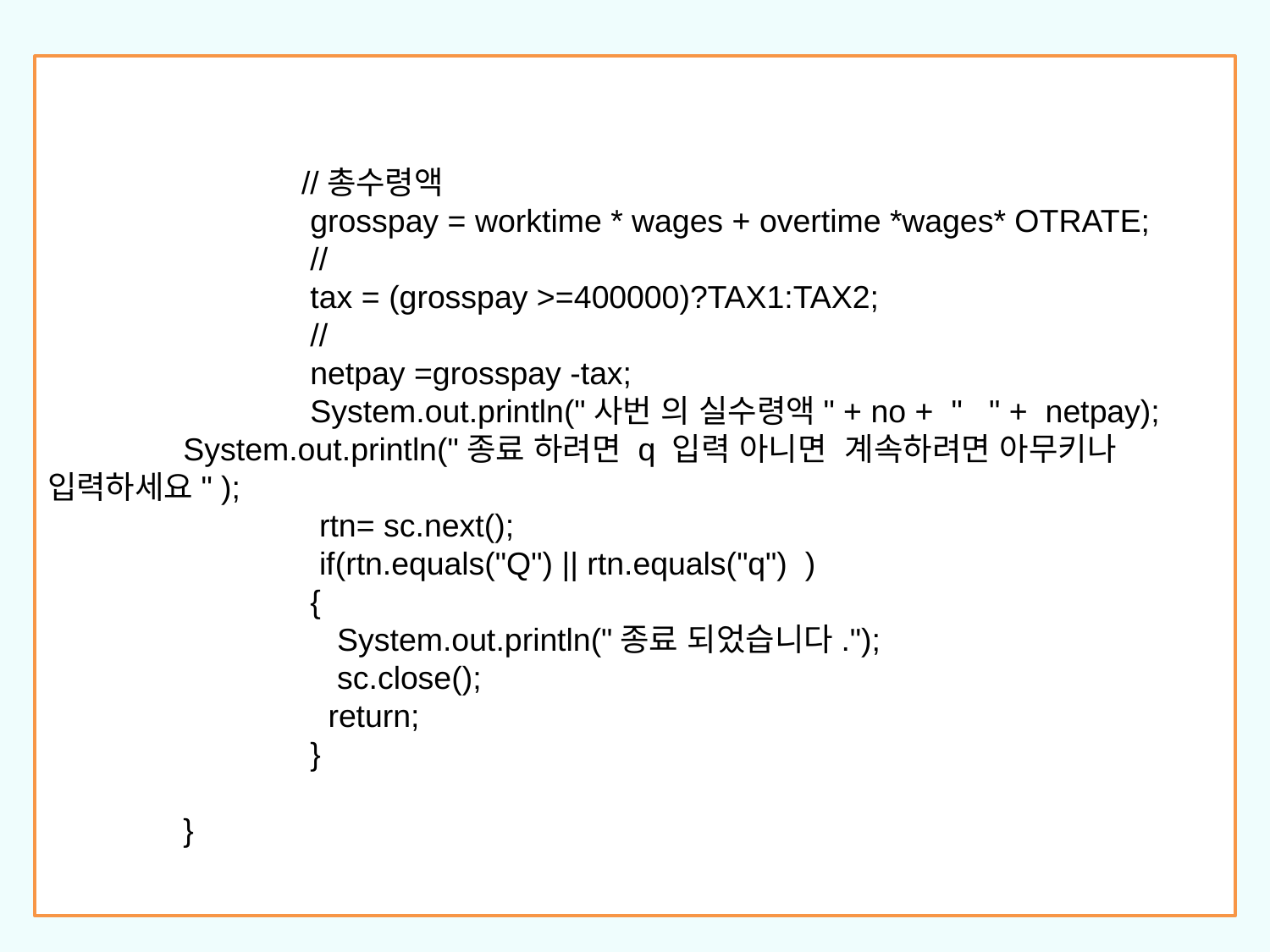

//총수령액
		 grosspay = worktime * wages + overtime *wages* OTRATE;
		 //
		 tax = (grosspay >=400000)?TAX1:TAX2;
		 //
		 netpay =grosspay -tax;
		 System.out.println("사번 의 실수령액" + no +  "   " +  netpay);		 System.out.println("종료 하려면 q 입력 아니면  계속하려면 아무키나 입력하세요" );
		  rtn= sc.next();
		  if(rtn.equals("Q") || rtn.equals("q")  )
		 {
		    System.out.println("종료 되었습니다.");
		    sc.close();
		   return;
		 }

	 }